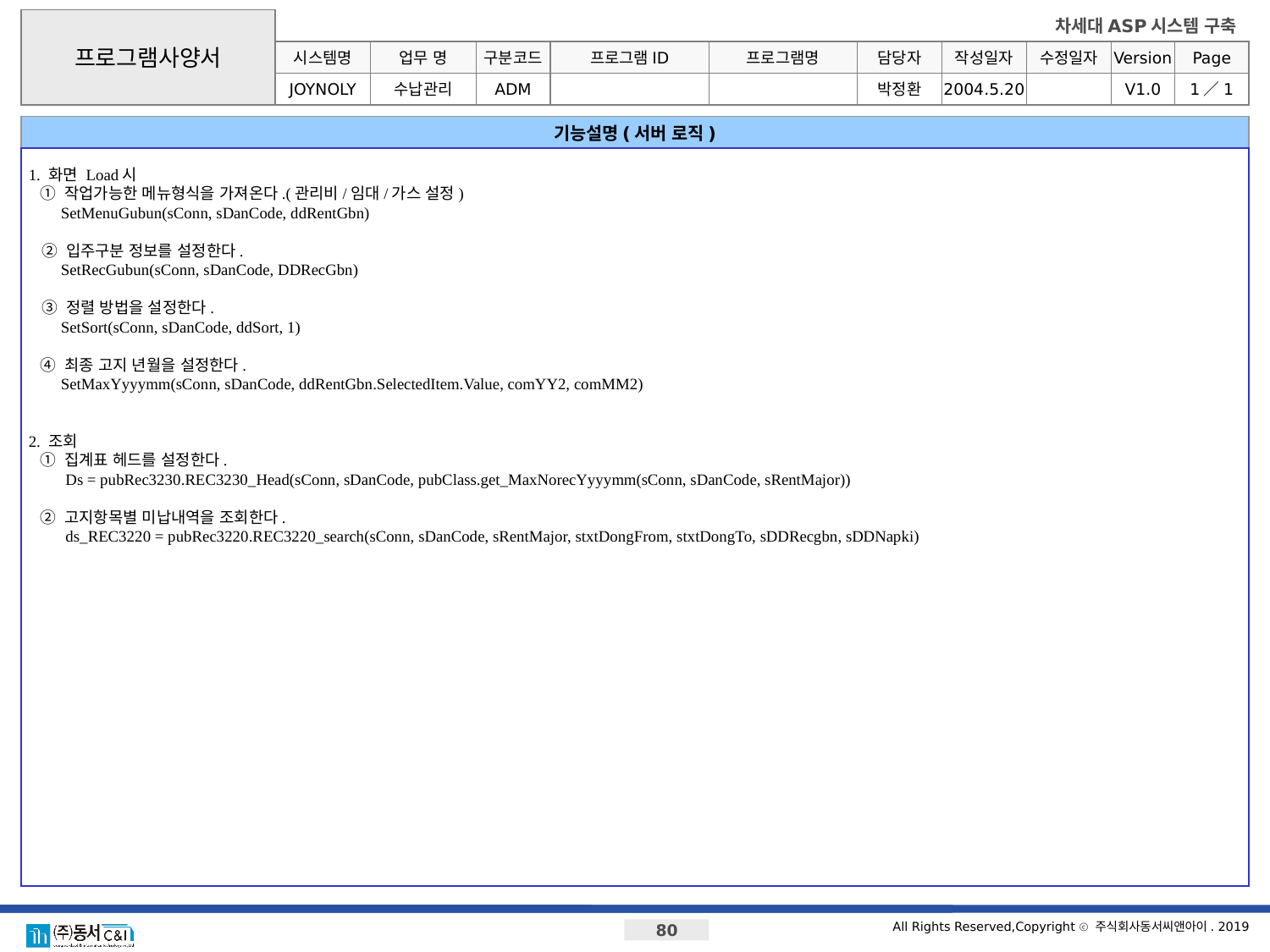

프로그램사양서
시스템명
업무 명
구분코드
프로그램ID
프로그램명
JOYNOLY
기능설명(서버 로직)
1. 화면 Load시
	① 작업가능한 메뉴형식을 가져온다.(관리비/임대/가스 설정)
        SetMenuGubun(sConn, sDanCode, ddRentGbn)

   ② 입주구분 정보를 설정한다.
        SetRecGubun(sConn, sDanCode, DDRecGbn)

   ③ 정렬 방법을 설정한다.
        SetSort(sConn, sDanCode, ddSort, 1)

	④ 최종 고지 년월을 설정한다.
        SetMaxYyyymm(sConn, sDanCode, ddRentGbn.SelectedItem.Value, comYY2, comMM2)

2. 조회
	① 집계표 헤드를 설정한다.
		Ds = pubRec3230.REC3230_Head(sConn, sDanCode, pubClass.get_MaxNorecYyyymm(sConn, sDanCode, sRentMajor))

	② 고지항목별 미납내역을 조회한다.
 		ds_REC3220 = pubRec3220.REC3220_search(sConn, sDanCode, sRentMajor, stxtDongFrom, stxtDongTo, sDDRecgbn, sDDNapki)